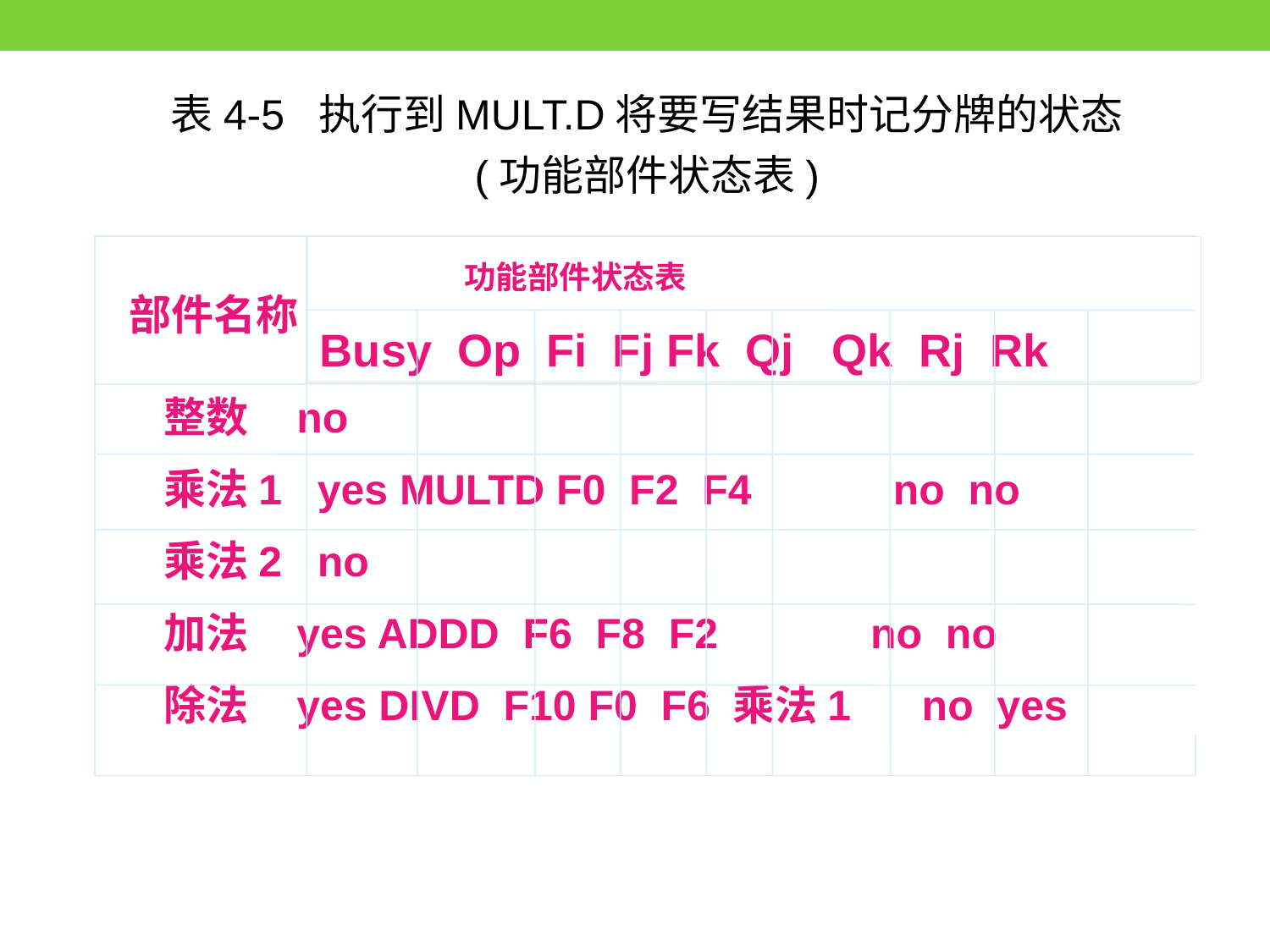

42
表4-5  执行到MULT.D将要写结果时记分牌的状态
(功能部件状态表)

                   功能部件状态表
Busy  Op  Fi  Fj Fk  Qj   Qk  Rj  Rk
部件名称

整数    no
乘法1   yes MULTD F0  F2  F4            no  no
乘法2   no
加法    yes ADDD  F6  F8  F2             no  no
除法    yes DIVD  F10 F0  F6 乘法1      no  yes